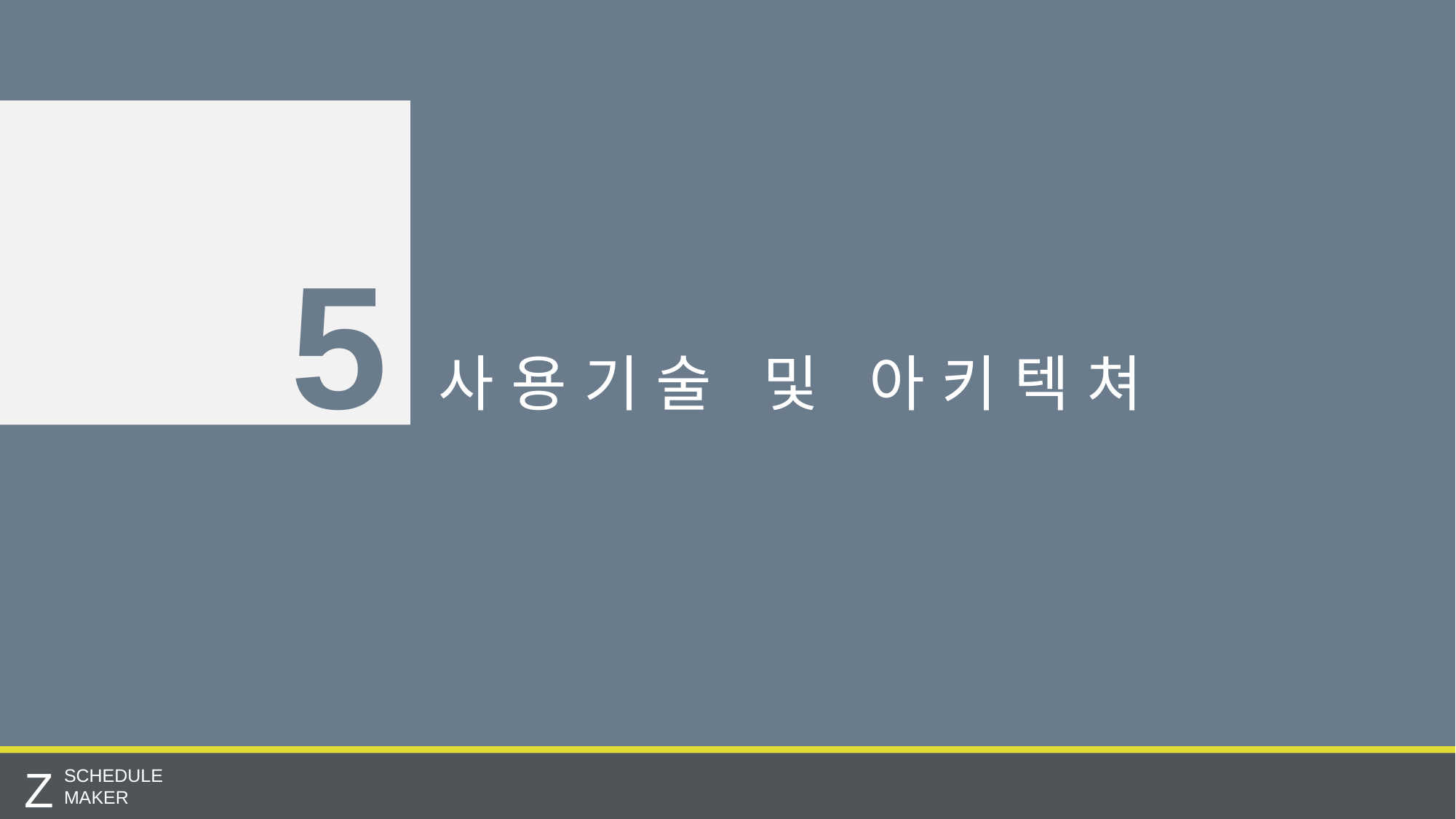

5
사 용 기 술   및   아 키 텍 쳐

Z
SCHEDULE
MAKER